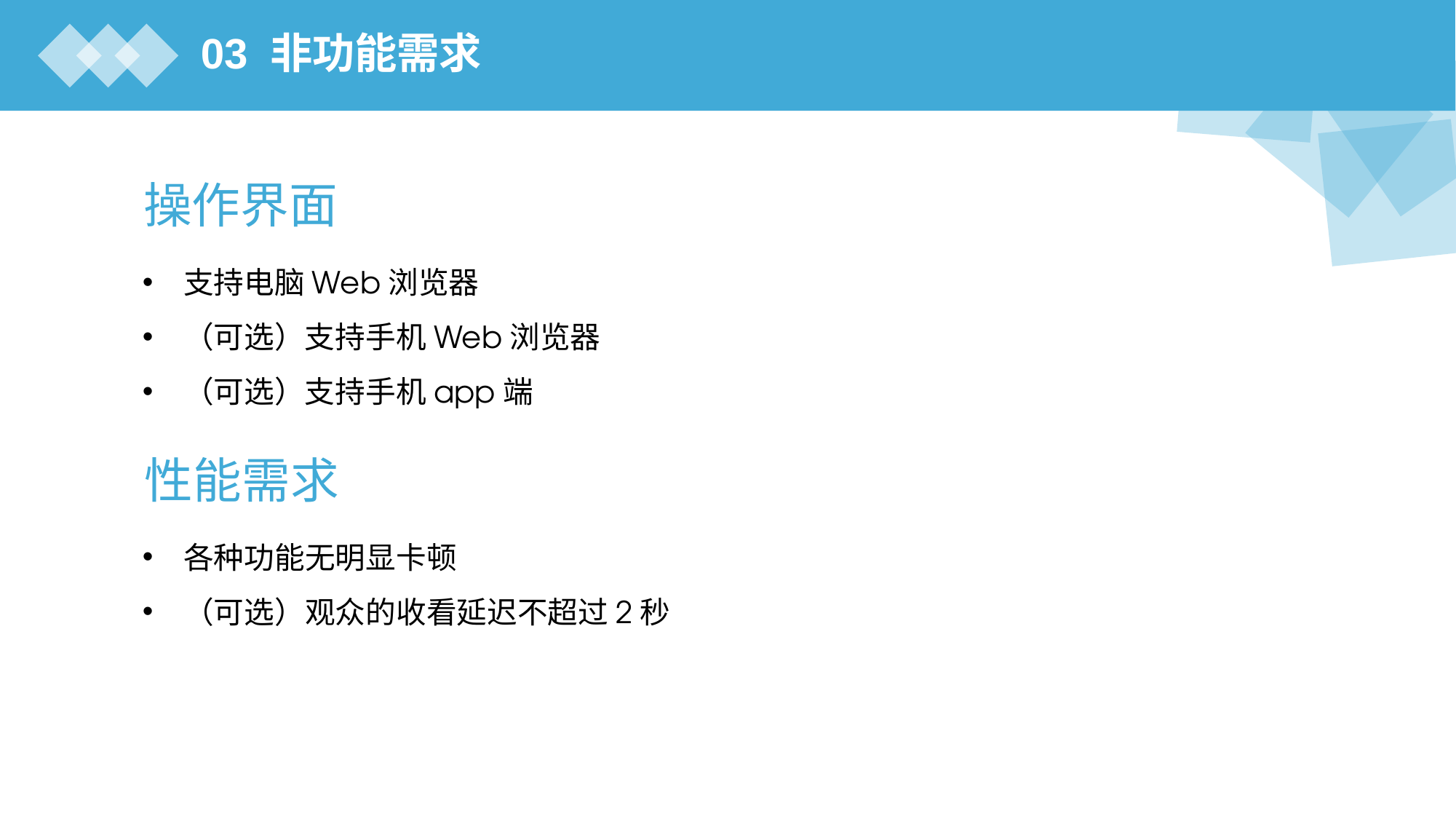

03 非功能需求
操作界面
支持电脑Web浏览器
（可选）支持手机Web浏览器
（可选）支持手机app端
性能需求
各种功能无明显卡顿
（可选）观众的收看延迟不超过2秒